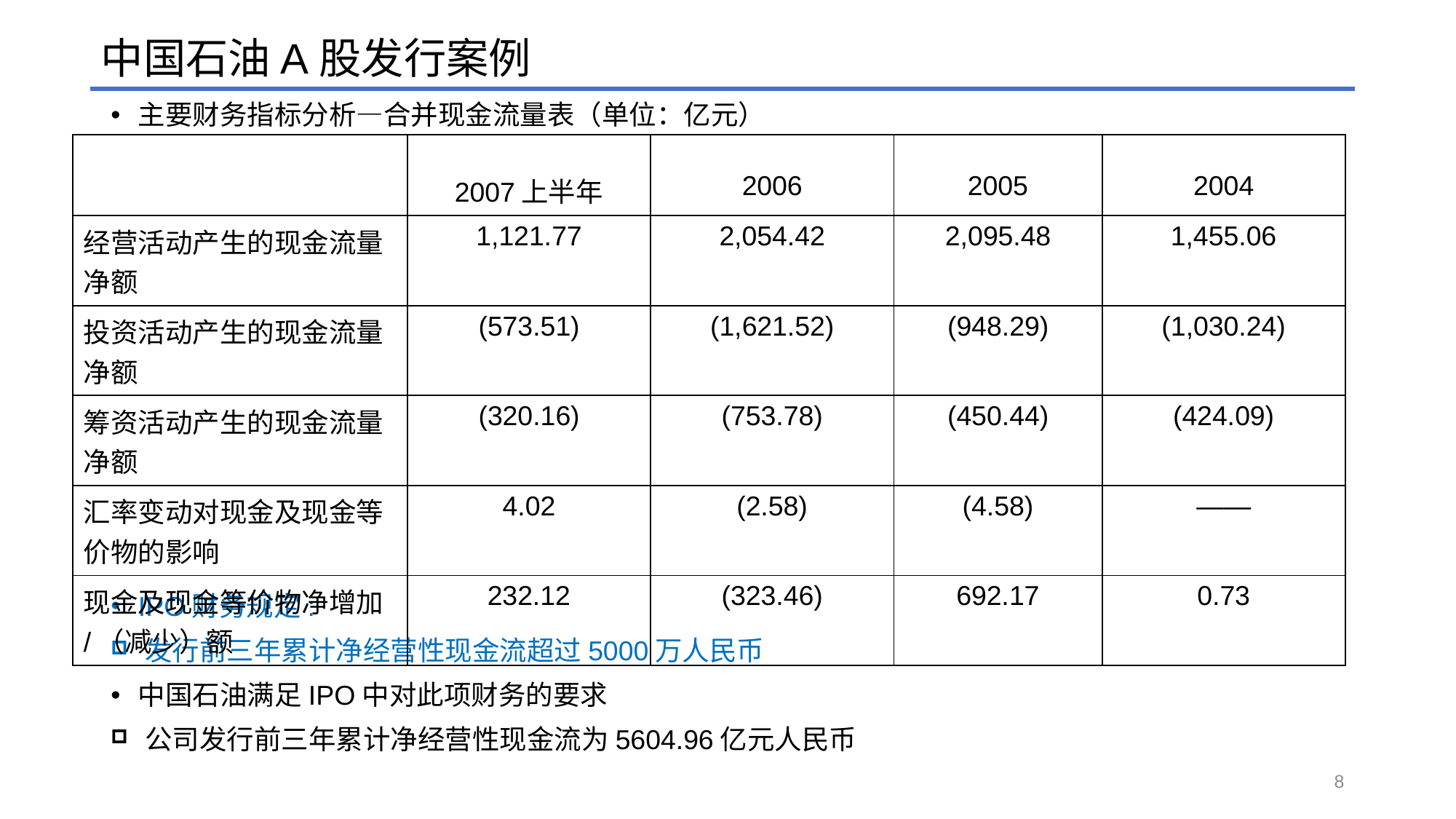

# 中国石油A股发行案例
主要财务指标分析—合并现金流量表（单位：亿元）

IPO财务规定:
发行前三年累计净经营性现金流超过5000万人民币
中国石油满足IPO中对此项财务的要求
公司发行前三年累计净经营性现金流为5604.96亿元人民币
|  | 2007上半年 | 2006 | 2005 | 2004 |
| --- | --- | --- | --- | --- |
| 经营活动产生的现金流量净额 | 1,121.77 | 2,054.42 | 2,095.48 | 1,455.06 |
| 投资活动产生的现金流量净额 | (573.51) | (1,621.52) | (948.29) | (1,030.24) |
| 筹资活动产生的现金流量净额 | (320.16) | (753.78) | (450.44) | (424.09) |
| 汇率变动对现金及现金等价物的影响 | 4.02 | (2.58) | (4.58) | —— |
| 现金及现金等价物净增加/（减少）额 | 232.12 | (323.46) | 692.17 | 0.73 |
8